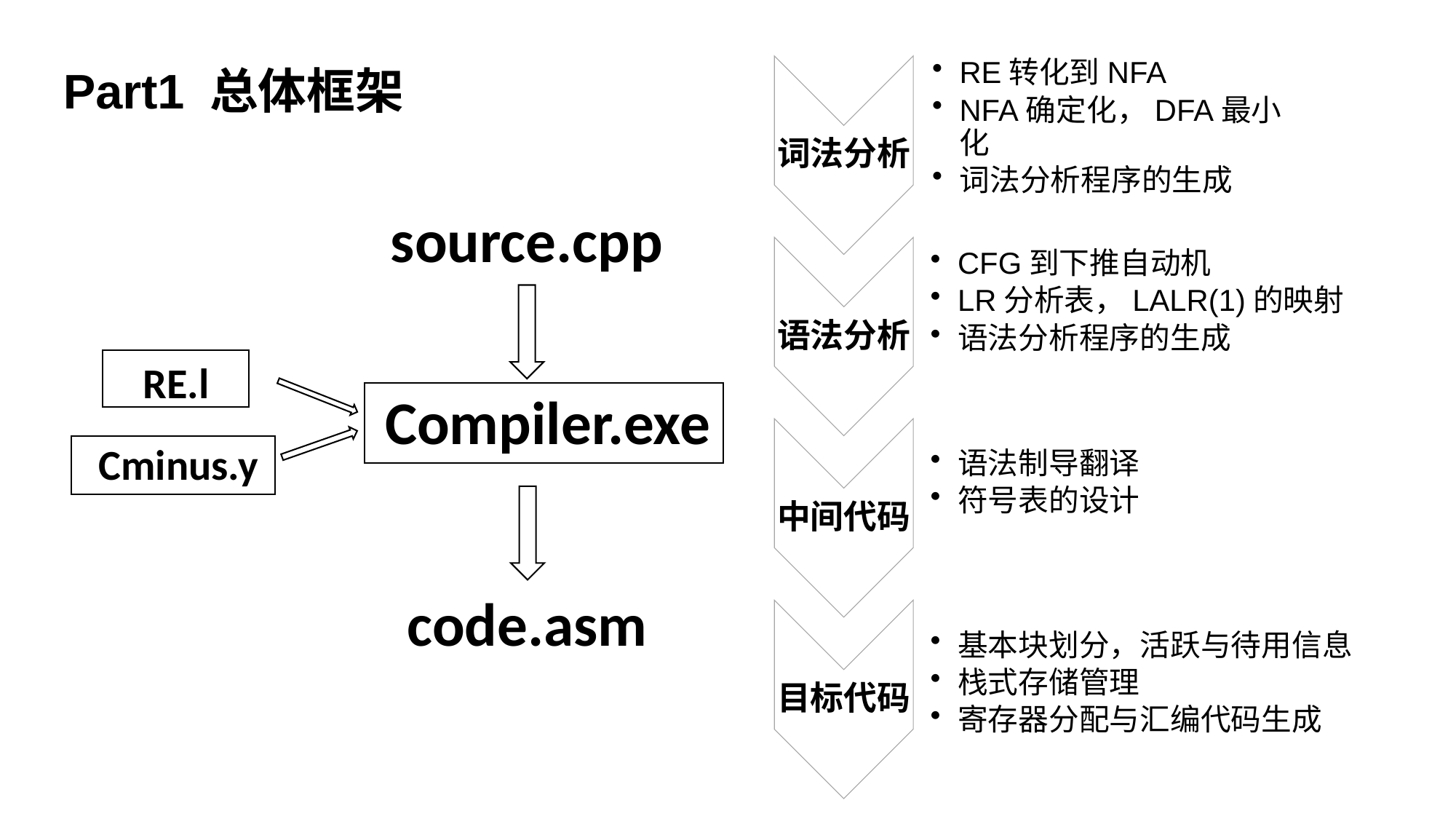

Part1 总体框架
词法分析
RE转化到NFA
NFA确定化，DFA最小化
词法分析程序的生成
语法分析
CFG到下推自动机
LR分析表，LALR(1)的映射
语法分析程序的生成
中间代码
语法制导翻译
符号表的设计
目标代码

基本块划分，活跃与待用信息
栈式存储管理
寄存器分配与汇编代码生成

source.cpp

RE.l
Compiler.exe

Cminus.y

code.asm